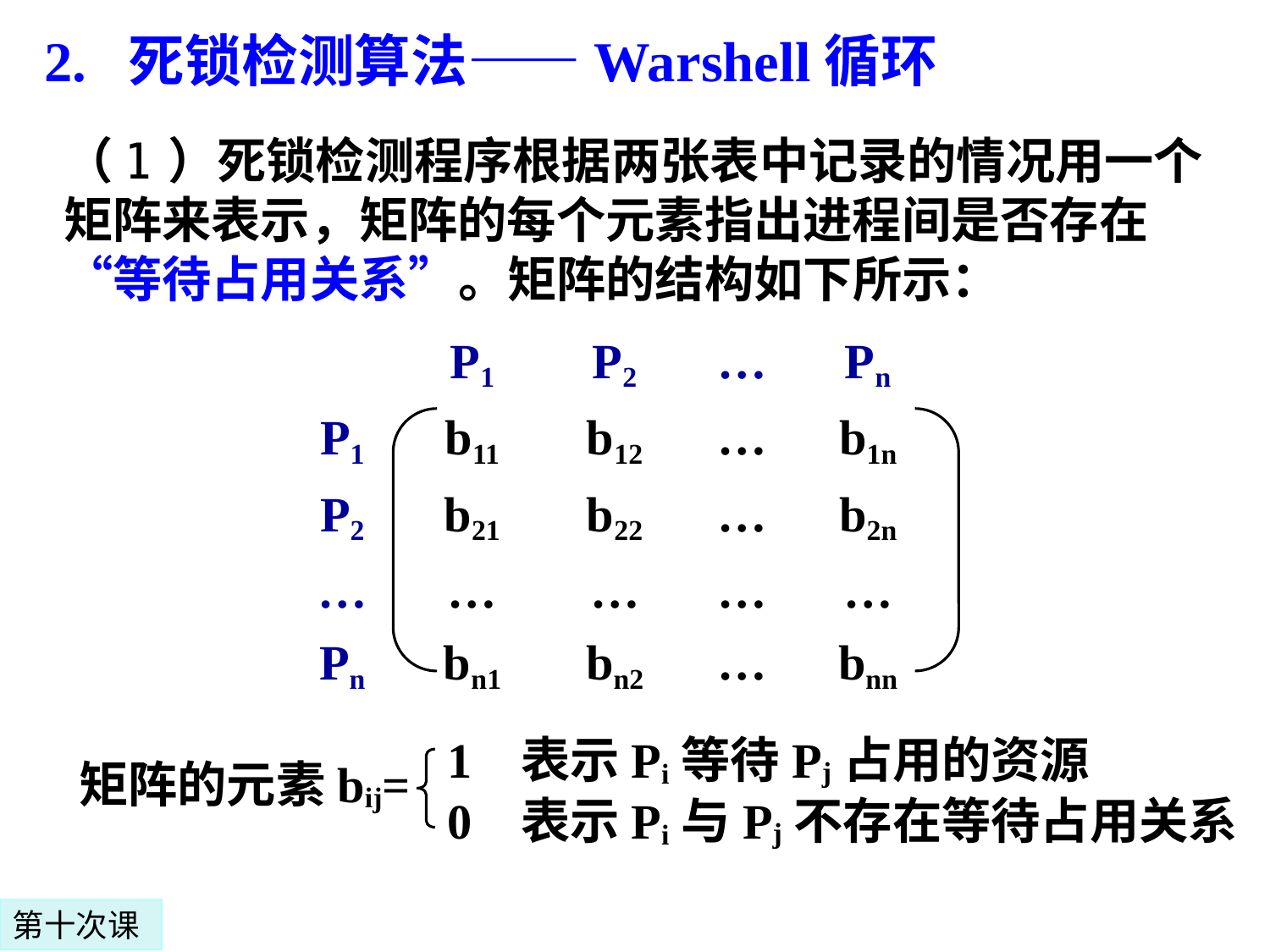

2.  死锁检测算法——Warshell循环
（1）死锁检测程序根据两张表中记录的情况用一个矩阵来表示，矩阵的每个元素指出进程间是否存在“等待占用关系”。矩阵的结构如下所示：
|  | P1 | P2 | … | Pn |
| --- | --- | --- | --- | --- |
| P1 | b11 | b12 | … | b1n |
| P2 | b21 | b22 | … | b2n |
| … | … | … | … | … |
| Pn | bn1 | bn2 | … | bnn |

1   表示Pi等待Pj占用的资源
0   表示Pi与Pj不存在等待占用关系
矩阵的元素bij=

120
第十次课